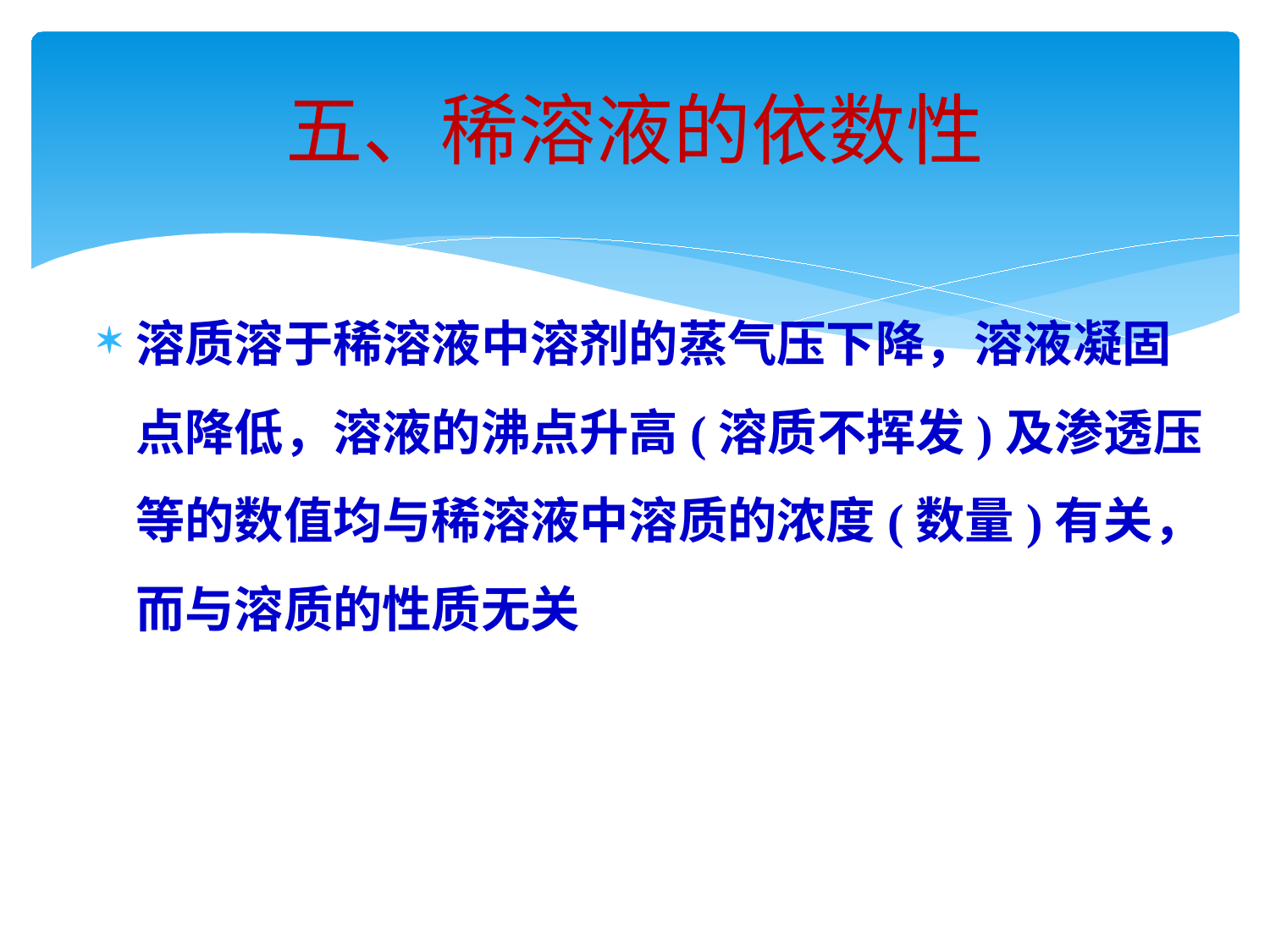

# 五、稀溶液的依数性
溶质溶于稀溶液中溶剂的蒸气压下降，溶液凝固点降低，溶液的沸点升高(溶质不挥发)及渗透压等的数值均与稀溶液中溶质的浓度(数量)有关，而与溶质的性质无关